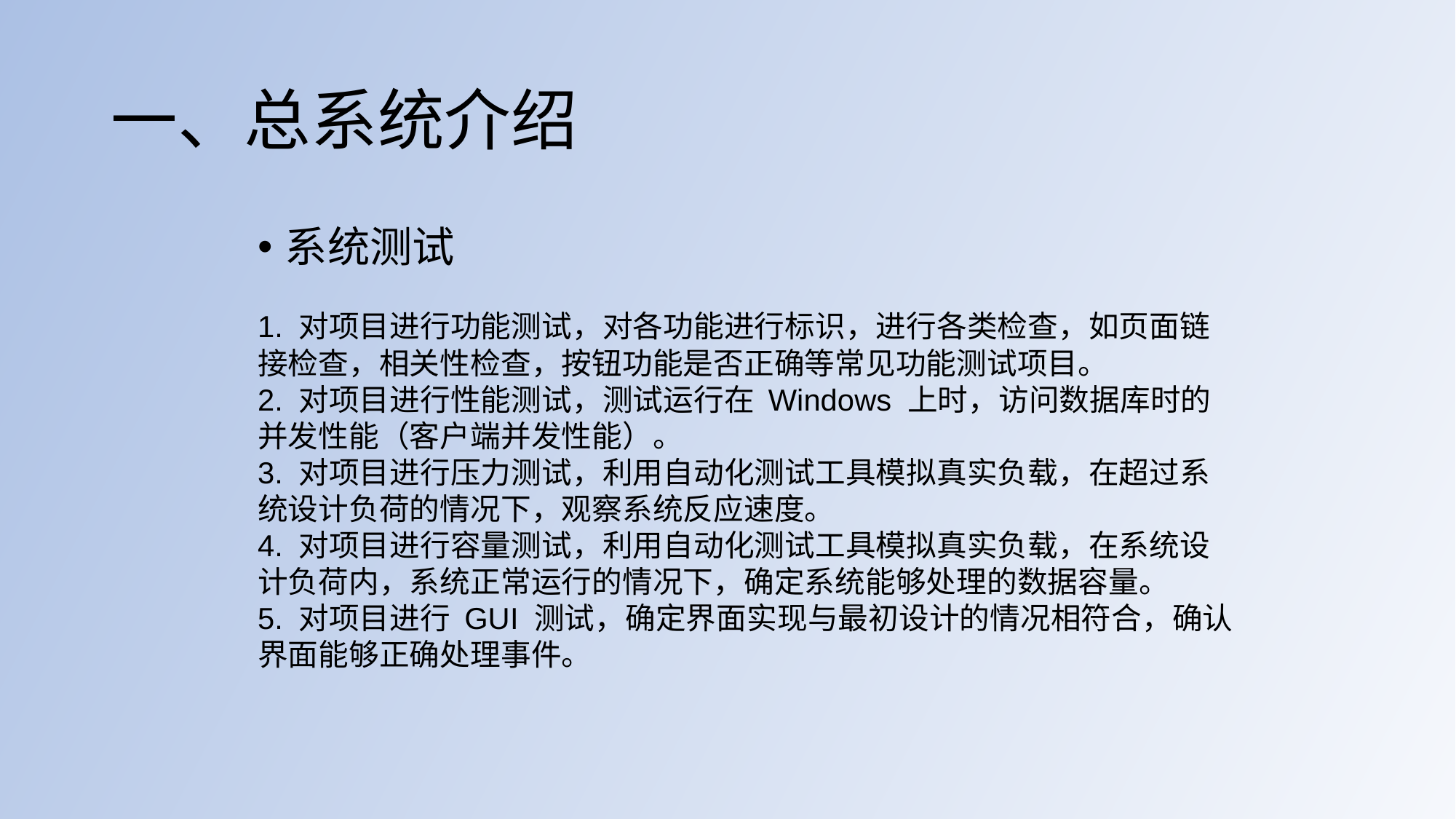

# 一、总系统介绍
系统测试
1. 对项目进行功能测试，对各功能进行标识，进行各类检查，如页面链接检查，相关性检查，按钮功能是否正确等常见功能测试项目。
2. 对项目进行性能测试，测试运行在 Windows 上时，访问数据库时的并发性能（客户端并发性能）。
3. 对项目进行压力测试，利用自动化测试工具模拟真实负载，在超过系统设计负荷的情况下，观察系统反应速度。
4. 对项目进行容量测试，利用自动化测试工具模拟真实负载，在系统设计负荷内，系统正常运行的情况下，确定系统能够处理的数据容量。
5. 对项目进行 GUI 测试，确定界面实现与最初设计的情况相符合，确认界面能够正确处理事件。